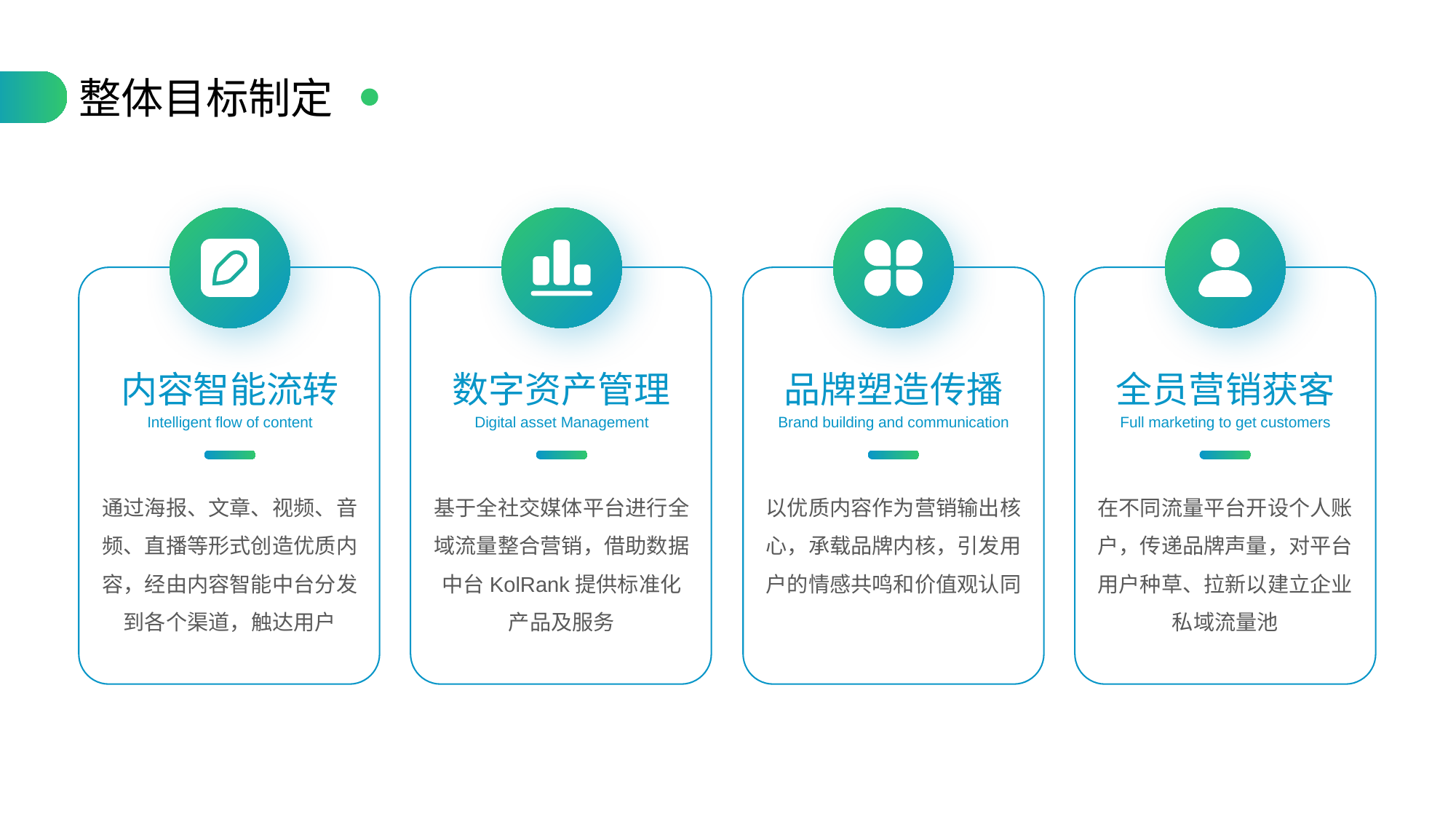

整体目标制定

内容智能流转
数字资产管理
品牌塑造传播
全员营销获客
Intelligent flow of content
Digital asset Management
Brand building and communication
Full marketing to get customers

通过海报、文章、视频、音频、直播等形式创造优质内容，经由内容智能中台分发到各个渠道，触达用户
基于全社交媒体平台进行全域流量整合营销，借助数据中台KolRank提供标准化产品及服务
以优质内容作为营销输出核心，承载品牌内核，引发用户的情感共鸣和价值观认同
在不同流量平台开设个人账户，传递品牌声量，对平台用户种草、拉新以建立企业私域流量池